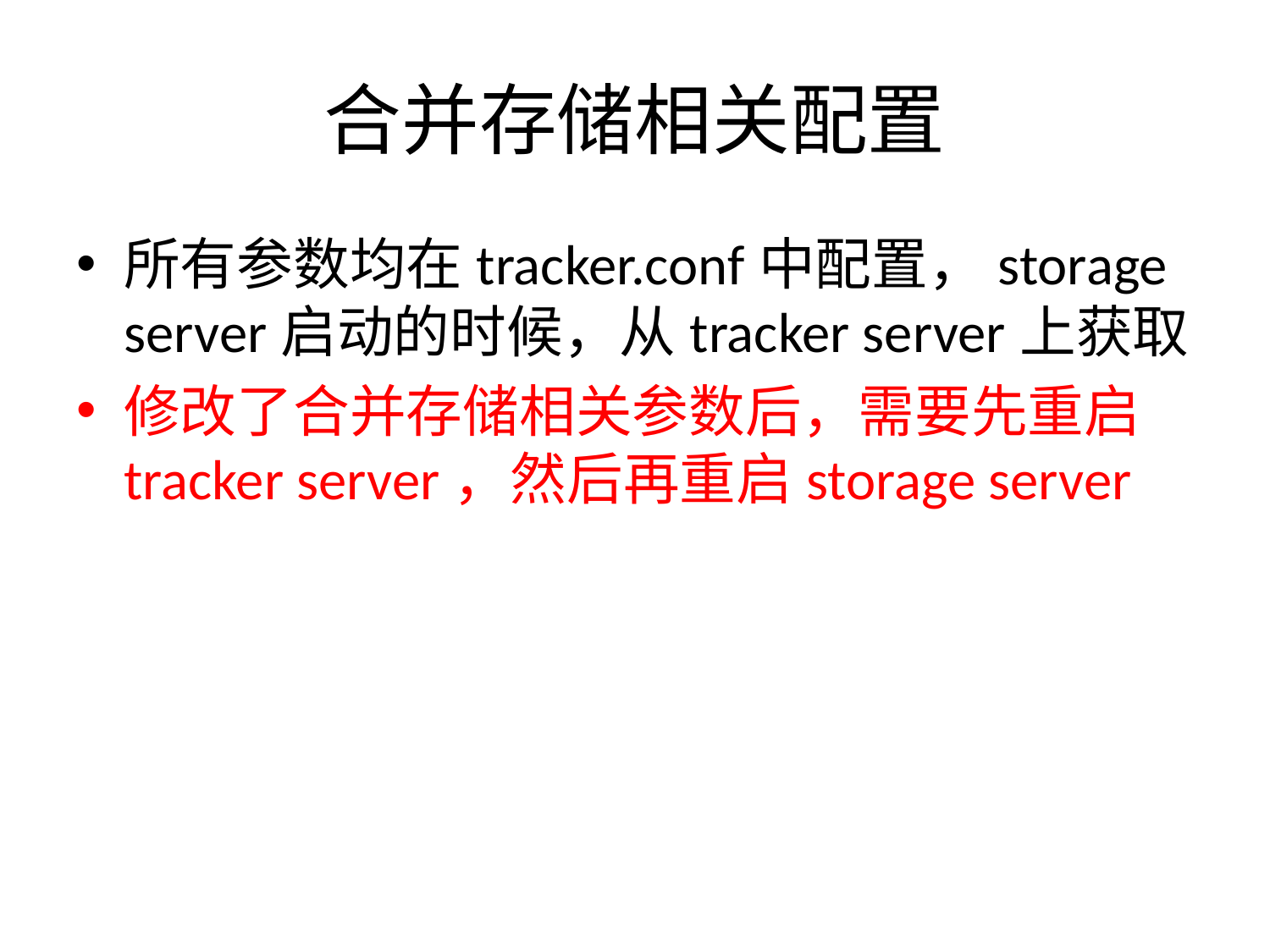

# 合并存储相关配置
所有参数均在tracker.conf中配置，storage server启动的时候，从tracker server上获取
修改了合并存储相关参数后，需要先重启tracker server，然后再重启storage server